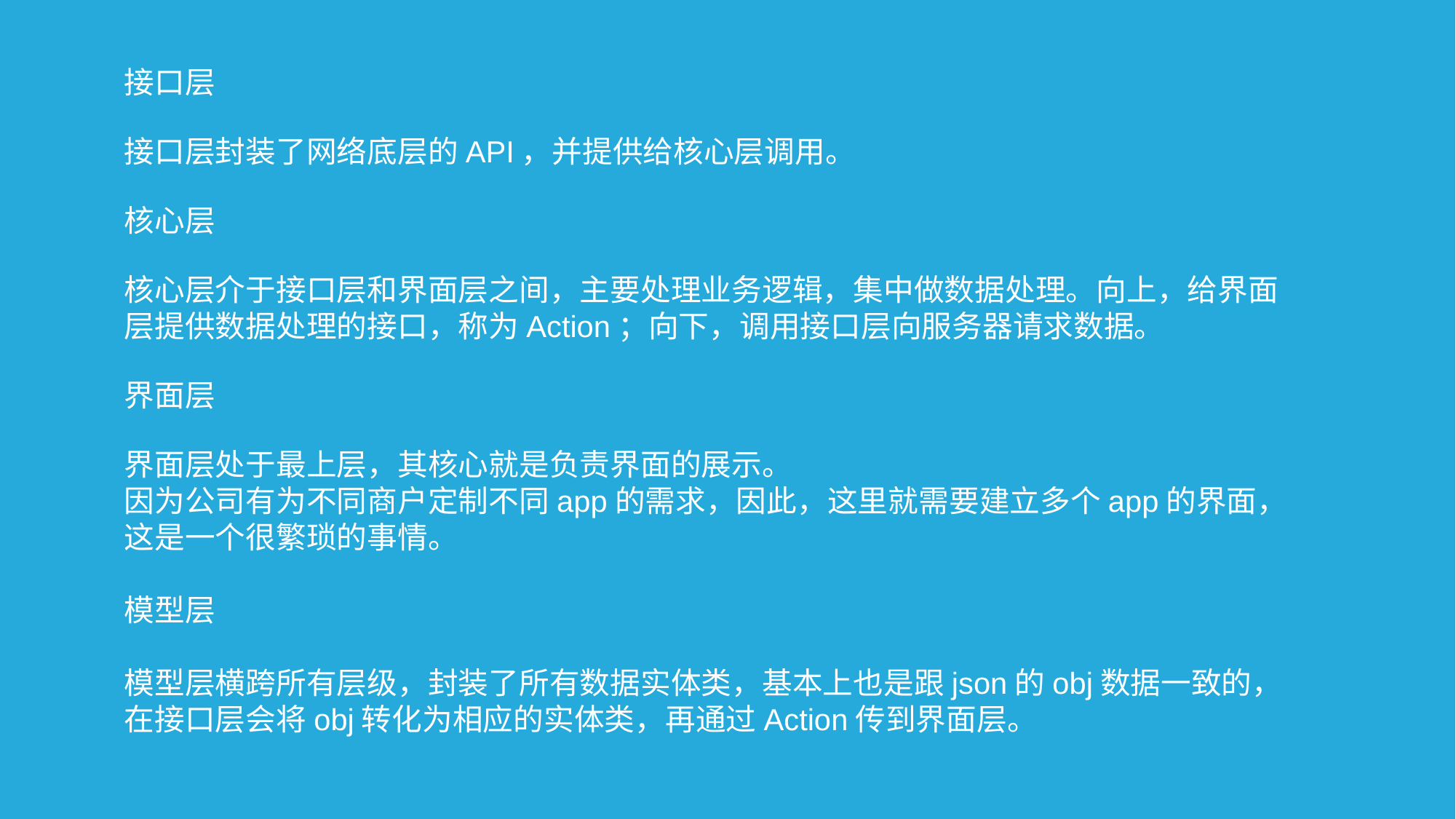

接口层

接口层封装了网络底层的API，并提供给核心层调用。

核心层

核心层介于接口层和界面层之间，主要处理业务逻辑，集中做数据处理。向上，给界面层提供数据处理的接口，称为Action；向下，调用接口层向服务器请求数据。

界面层

界面层处于最上层，其核心就是负责界面的展示。
因为公司有为不同商户定制不同app的需求，因此，这里就需要建立多个app的界面，这是一个很繁琐的事情。

模型层

模型层横跨所有层级，封装了所有数据实体类，基本上也是跟json的obj数据一致的，在接口层会将obj转化为相应的实体类，再通过Action传到界面层。